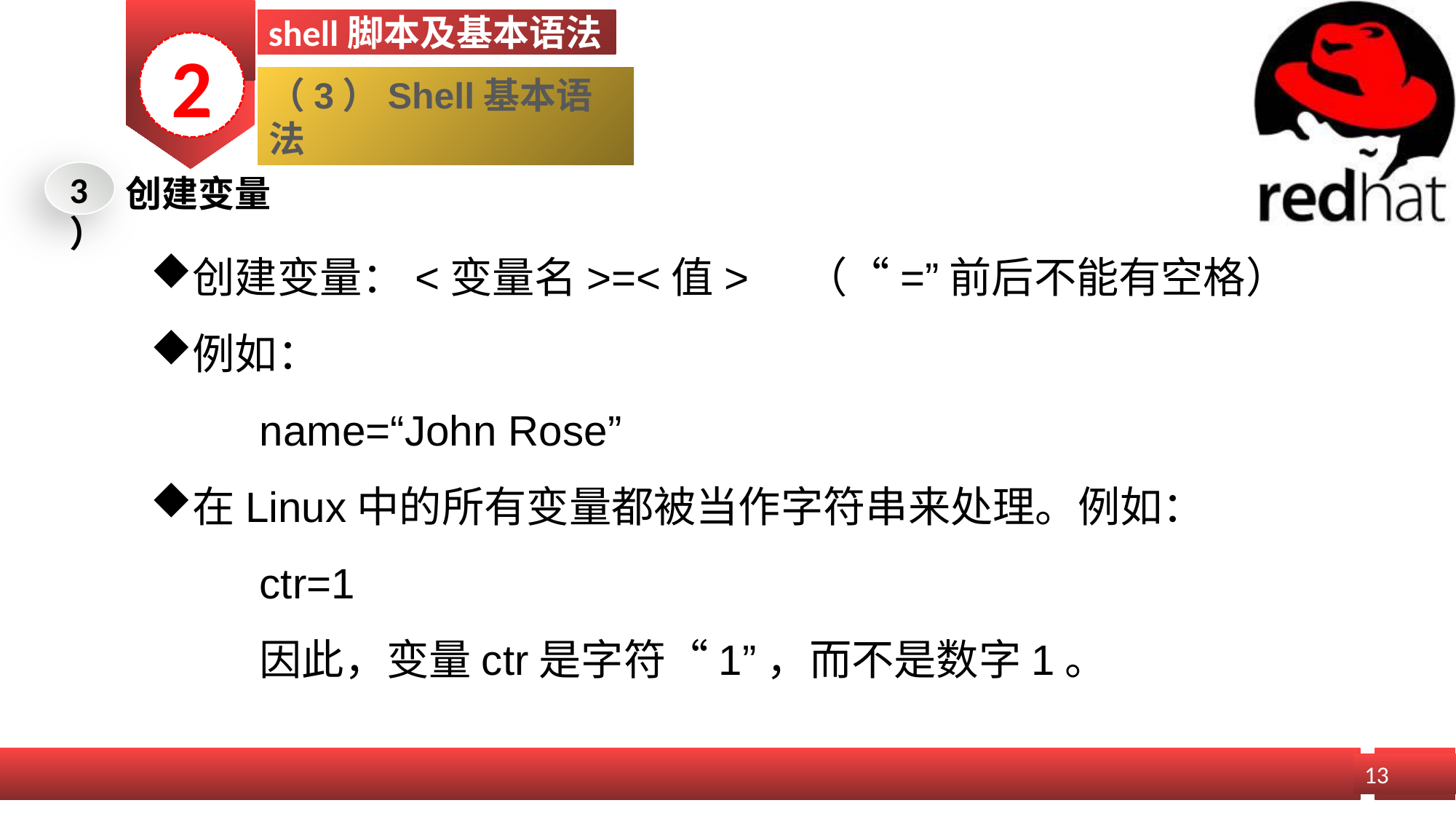

shell脚本及基本语法
2
（3）Shell基本语法
3）

创建变量
创建变量：<变量名>=<值>	（“=”前后不能有空格）
例如：
	name=“John Rose”
在Linux中的所有变量都被当作字符串来处理。例如：
	ctr=1
	因此，变量ctr是字符“1”，而不是数字1。